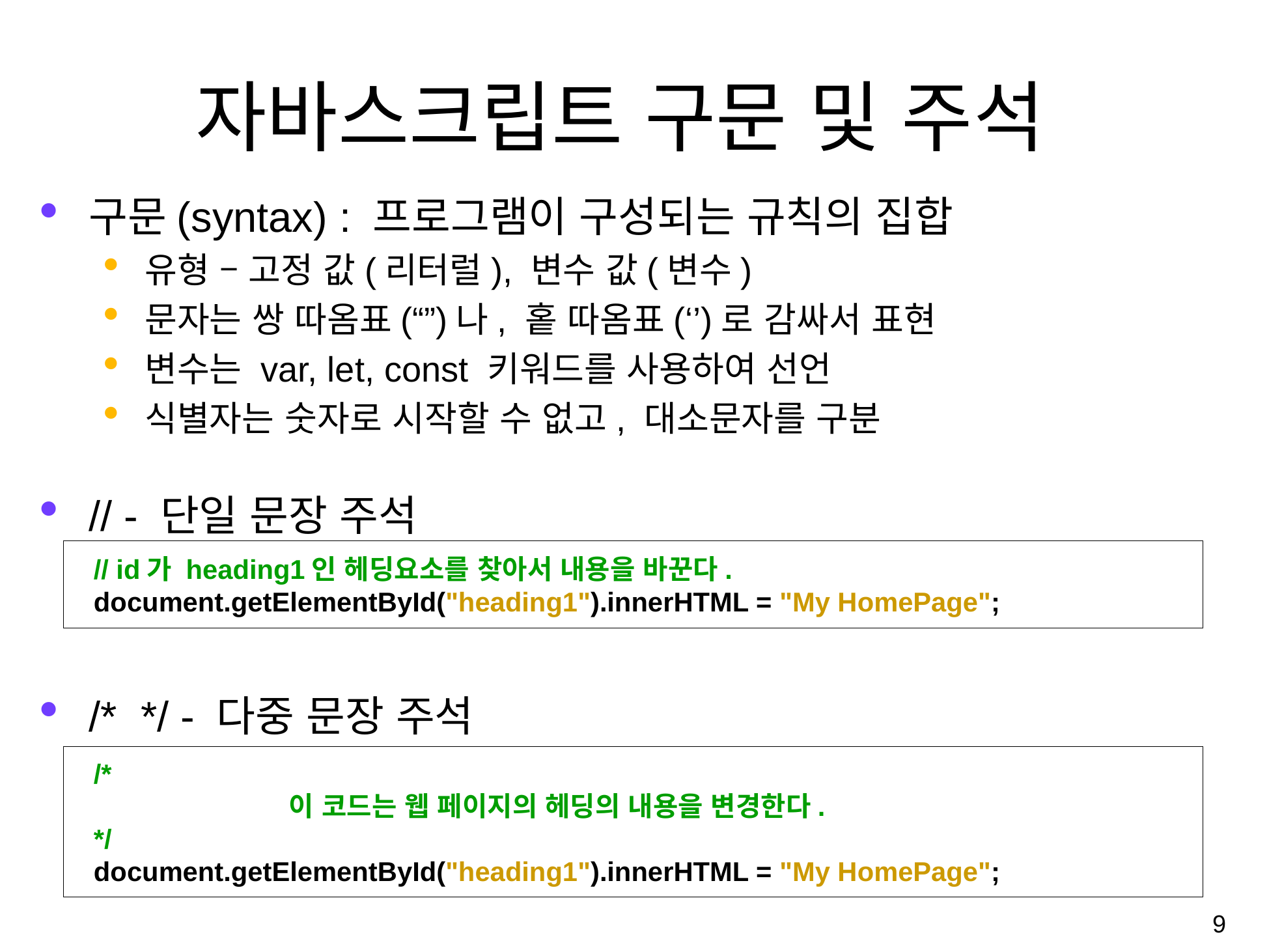

# 자바스크립트 구문 및 주석
구문(syntax) : 프로그램이 구성되는 규칙의 집합
유형 – 고정 값(리터럴), 변수 값(변수)
문자는 쌍 따옴표(“”)나, 홑 따옴표(‘’)로 감싸서 표현
변수는 var, let, const 키워드를 사용하여 선언
식별자는 숫자로 시작할 수 없고, 대소문자를 구분

// - 단일 문장 주석

/*  */ - 다중 문장 주석
// id가 heading1인 헤딩요소를 찾아서 내용을 바꾼다.
document.getElementById("heading1").innerHTML = "My HomePage";
/*
		이 코드는 웹 페이지의 헤딩의 내용을 변경한다.
*/
document.getElementById("heading1").innerHTML = "My HomePage";
9